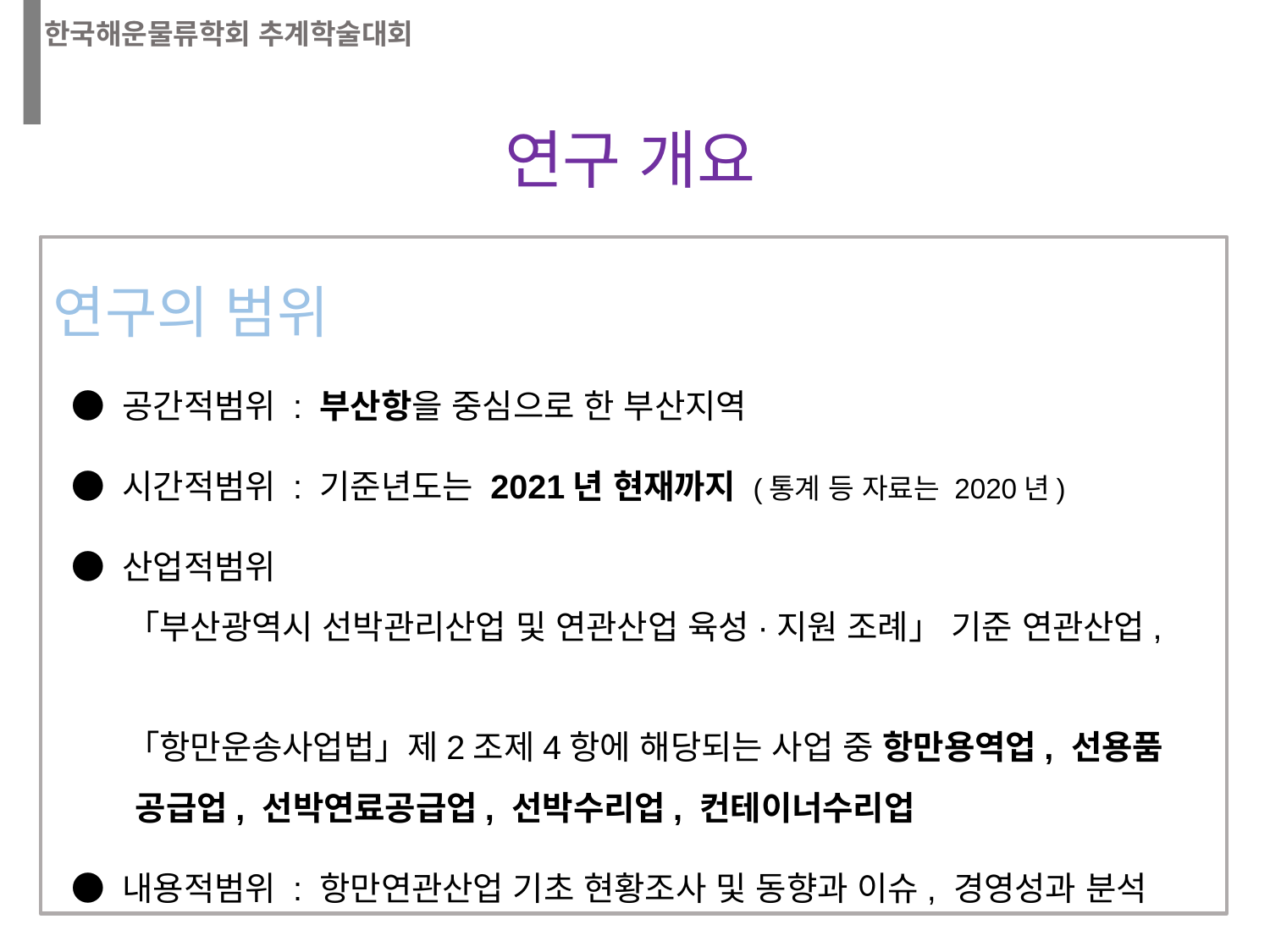

한국해운물류학회 추계학술대회
연구 개요
연구의 범위
  ● 공간적범위 : 부산항을 중심으로 한 부산지역
  ● 시간적범위 : 기준년도는 2021년 현재까지 (통계 등 자료는 2020년)
  ● 산업적범위
       「부산광역시 선박관리산업 및 연관산업 육성·지원 조례」 기준 연관산업,
       「항만운송사업법」제2조제4항에 해당되는 사업 중 항만용역업, 선용품
        공급업, 선박연료공급업, 선박수리업, 컨테이너수리업
  ● 내용적범위 : 항만연관산업 기초 현황조사 및 동향과 이슈, 경영성과 분석